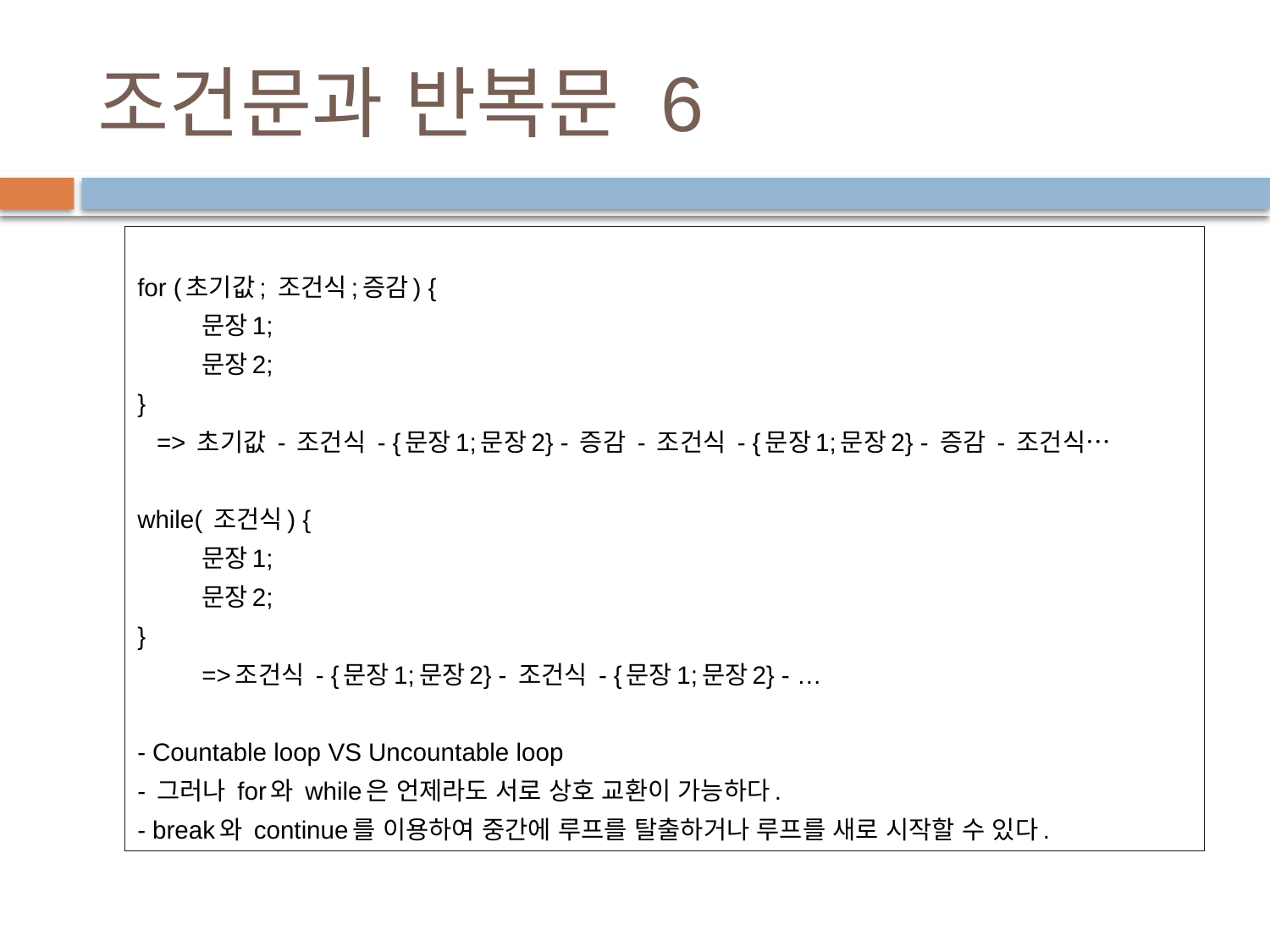

# 조건문과 반복문 6

for (초기값; 조건식;증감) {
문장1;
문장2;
}
=> 초기값 - 조건식 - {문장1;문장2} - 증감 - 조건식 - {문장1;문장2} - 증감 - 조건식…

while( 조건식) {
문장1;
문장2;
}
=>조건식 - {문장1;문장2} - 조건식 - {문장1;문장2} - …

- Countable loop VS Uncountable loop
- 그러나 for와 while은 언제라도 서로 상호 교환이 가능하다.
- break와 continue를 이용하여 중간에 루프를 탈출하거나 루프를 새로 시작할 수 있다.